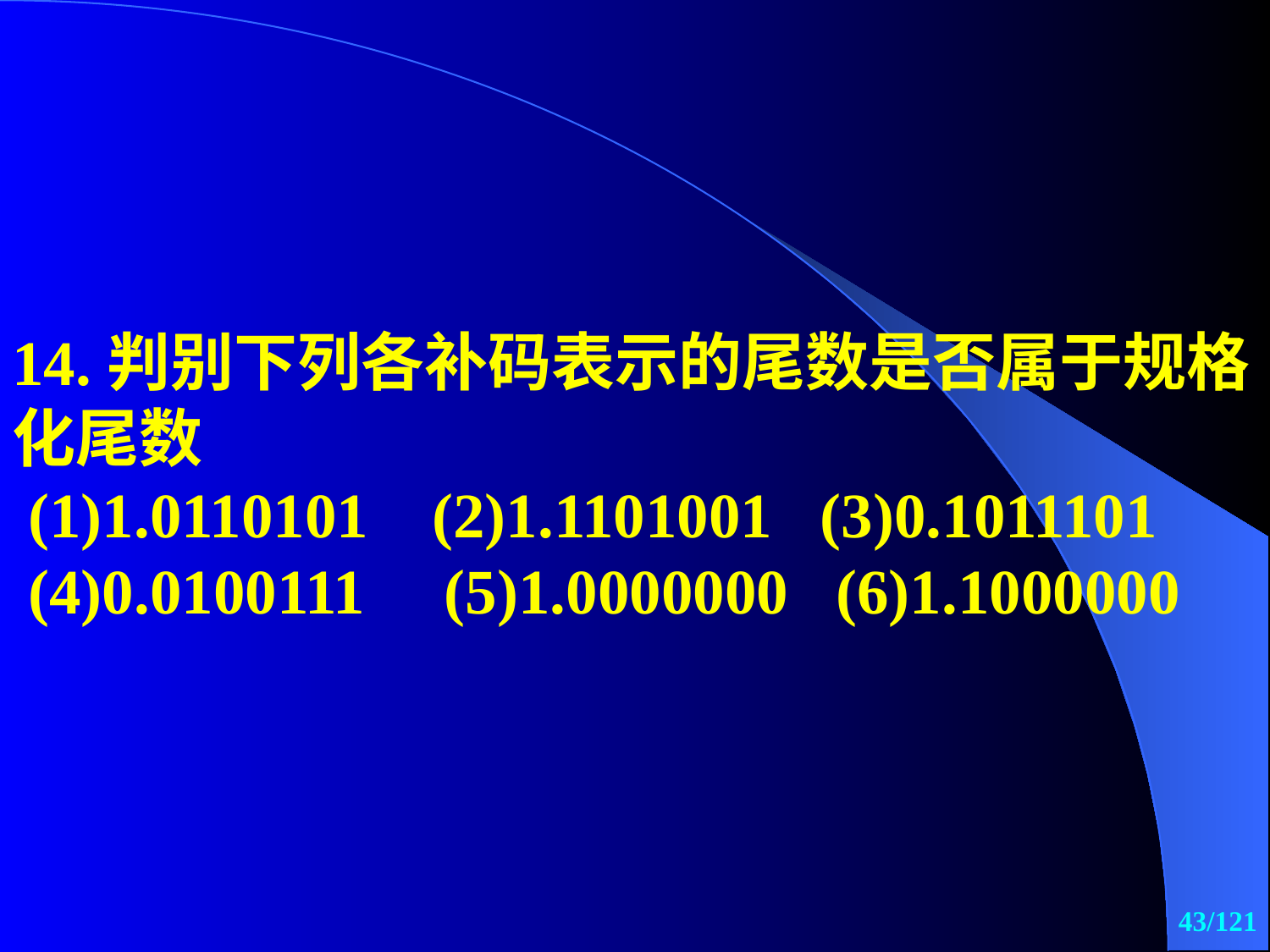

14.判别下列各补码表示的尾数是否属于规格化尾数
 (1)1.0110101    (2)1.1101001   (3)0.1011101
 (4)0.0100111     (5)1.0000000   (6)1.1000000
43/121